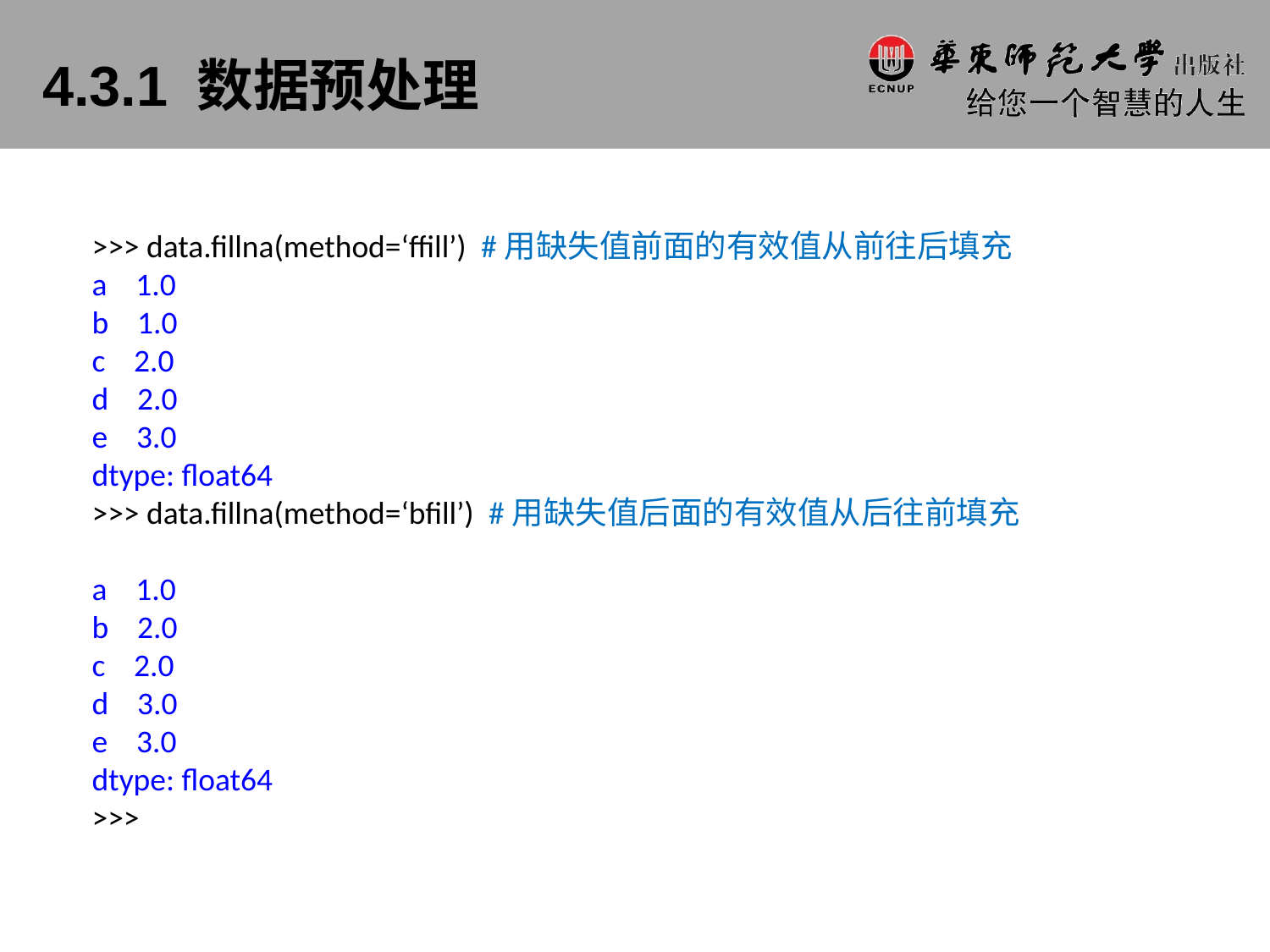

# 4.3.1 数据预处理
>>> data.fillna(method=‘ffill’)  #用缺失值前面的有效值从前往后填充
a    1.0
b    1.0
c    2.0
d    2.0
e    3.0
dtype: float64
>>> data.fillna(method=‘bfill’)  #用缺失值后面的有效值从后往前填充

a    1.0
b    2.0
c    2.0
d    3.0
e    3.0
dtype: float64
>>>